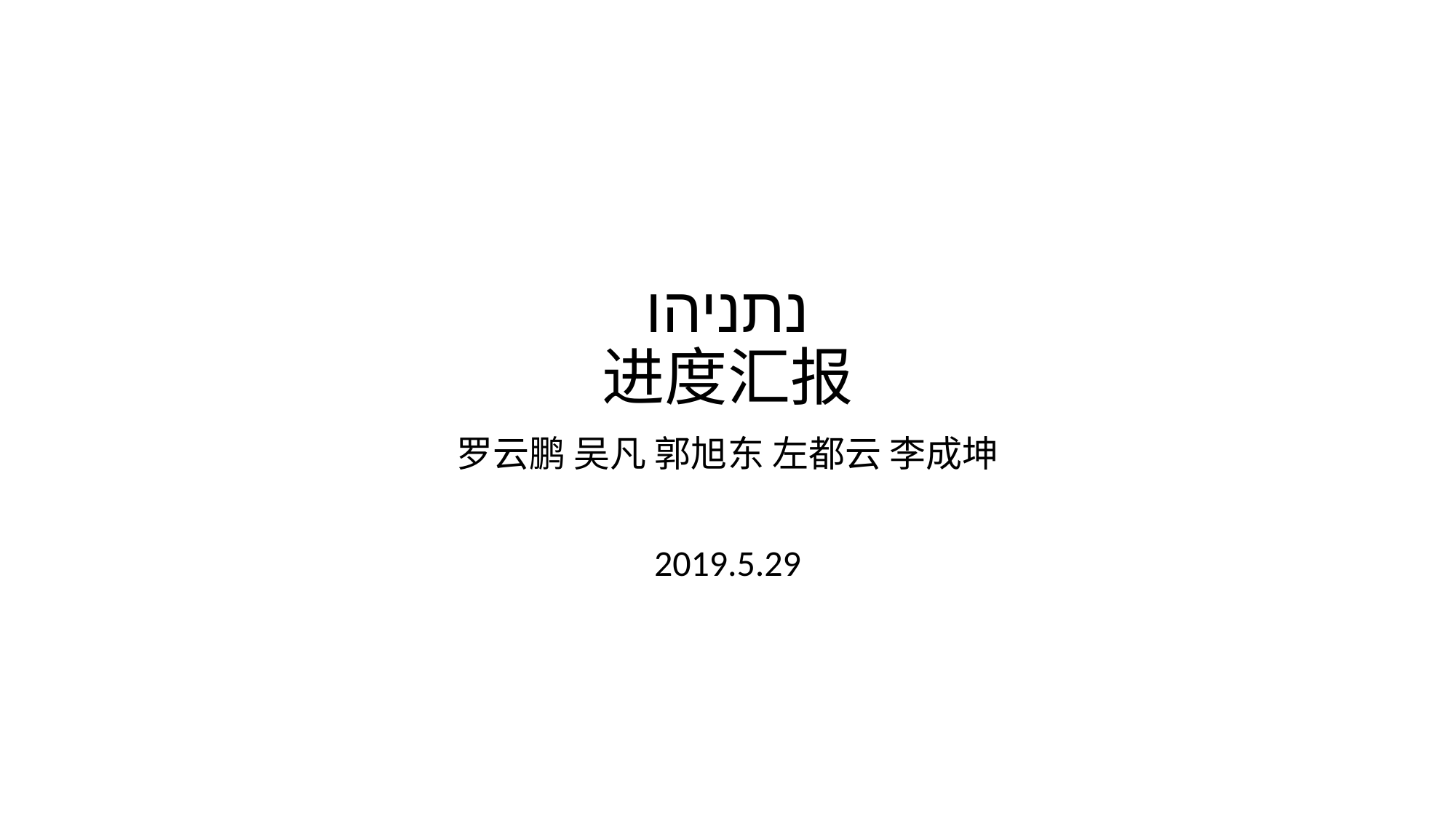

# נתניהו 进度汇报
罗云鹏 吴凡 郭旭东 左都云 李成坤

2019.5.29